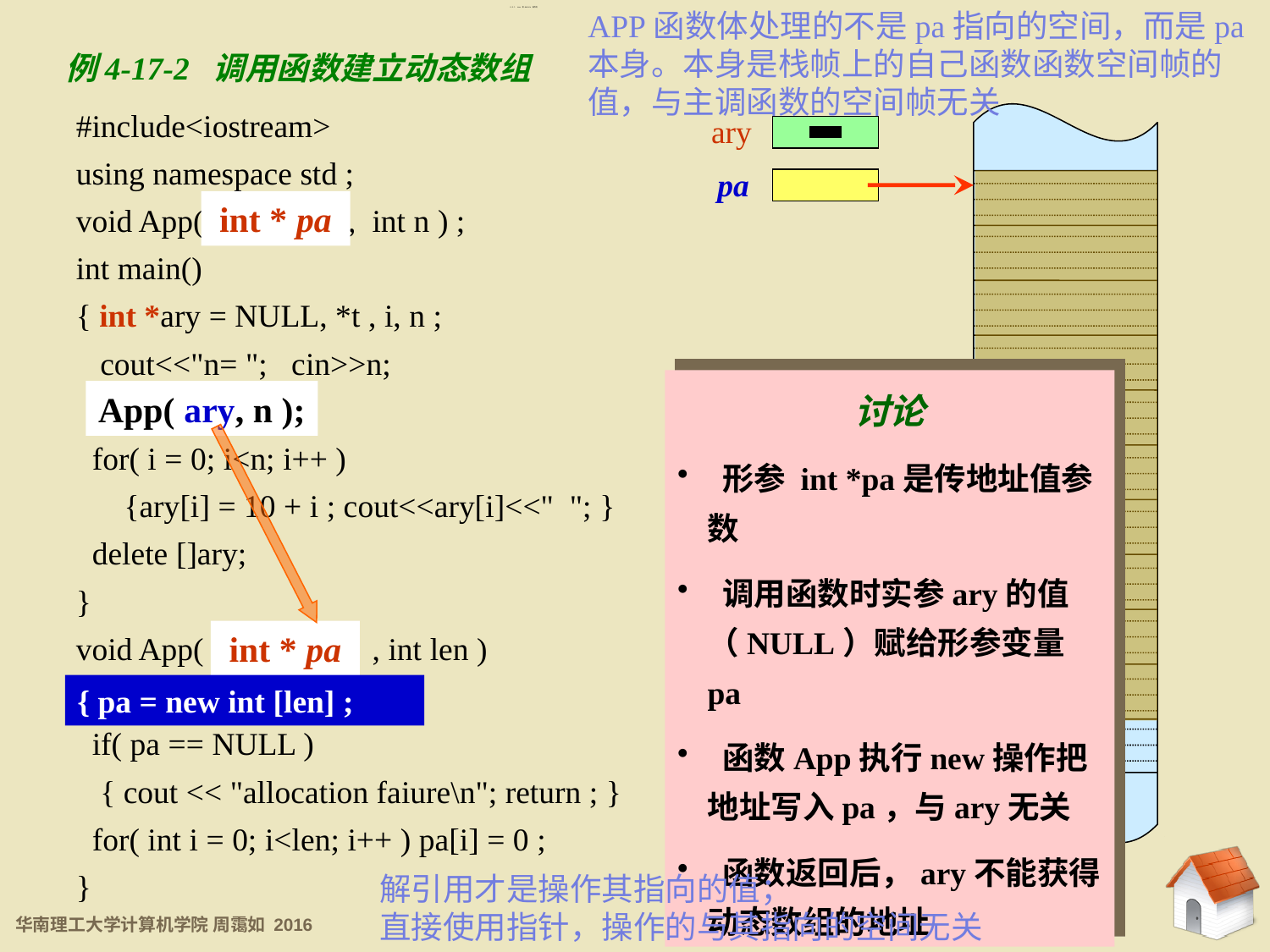

4.5.1  new 和 delete 操作符
APP函数体处理的不是pa指向的空间，而是pa本身。本身是栈帧上的自己函数函数空间帧的值，与主调函数的空间帧无关
例4-17-2  调用函数建立动态数组
#include<iostream>
using namespace std ;
void App( int * & pa ,  int n ) ;
int main()
{ int *ary = NULL, *t , i, n ;
   cout<<"n= ";   cin>>n;
  App( ary, n );
  for( i = 0; i<n; i++ )
      {ary[i] = 10 + i ; cout<<ary[i]<<"  "; }
  delete []ary;
}
void App( int * & pa    , int len )
{ pa = new int [len] ;
  if( pa == NULL )
   { cout << "allocation faiure\n"; return ; }
  for( int i = 0; i<len; i++ ) pa[i] = 0 ;
}

ary

pa

int * pa
讨论
 形参 int *pa是传地址值参数
 调用函数时实参ary的值（NULL）赋给形参变量pa
 函数App执行new操作把地址写入pa，与ary无关
 函数返回后，ary不能获得动态数组的地址
App( ary, n );

int * pa
{ pa = new int [len] ;
解引用才是操作其指向的值；
直接使用指针，操作的与其指向的空间无关